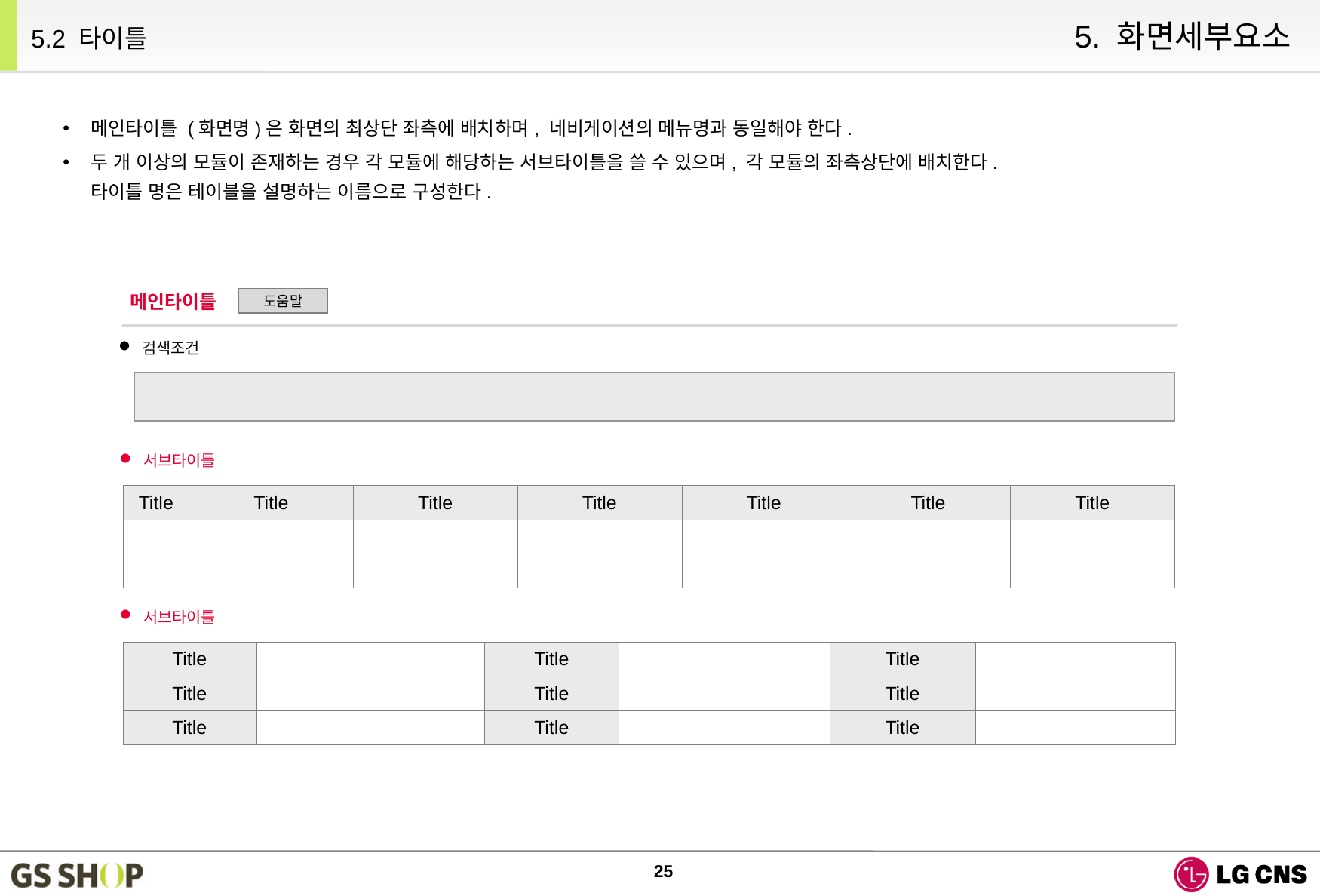

5. 화면세부요소
5.2 타이틀
메인타이틀 (화면명)은 화면의 최상단 좌측에 배치하며, 네비게이션의 메뉴명과 동일해야 한다.
두 개 이상의 모듈이 존재하는 경우 각 모듈에 해당하는 서브타이틀을 쓸 수 있으며, 각 모듈의 좌측상단에 배치한다.
타이틀 명은 테이블을 설명하는 이름으로 구성한다.
메인타이틀
도움말

 검색조건

 서브타이틀
| Title | Title | Title | Title | Title | Title | Title |
| --- | --- | --- | --- | --- | --- | --- |
|  |  |  |  |  |  |  |
|  |  |  |  |  |  |  |
 서브타이틀
| Title |  | Title |  | Title |  |
| --- | --- | --- | --- | --- | --- |
| Title |  | Title |  | Title |  |
| Title |  | Title |  | Title |  |